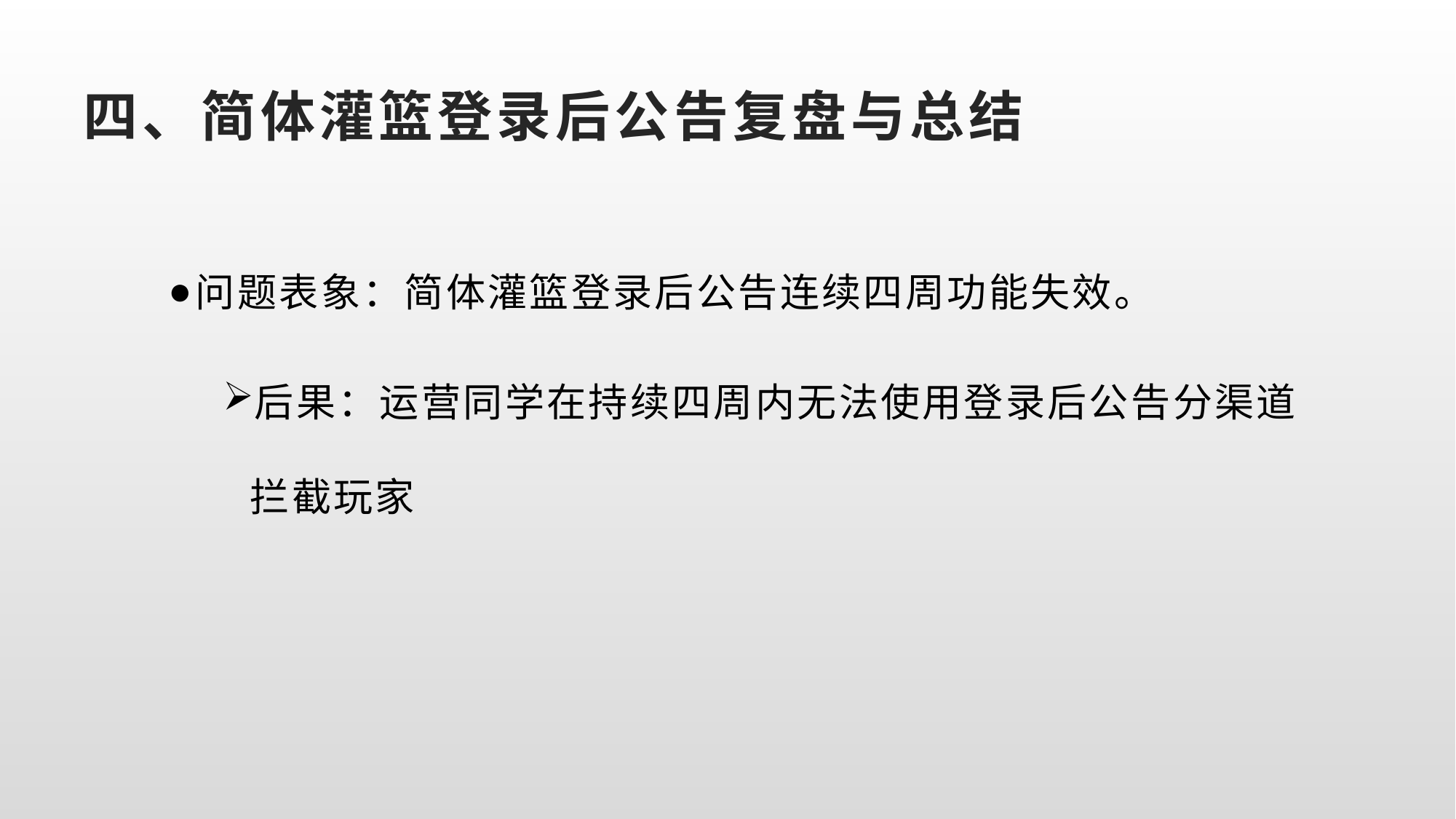

# 四、简体灌篮登录后公告复盘与总结
问题表象：简体灌篮登录后公告连续四周功能失效。
后果：运营同学在持续四周内无法使用登录后公告分渠道拦截玩家